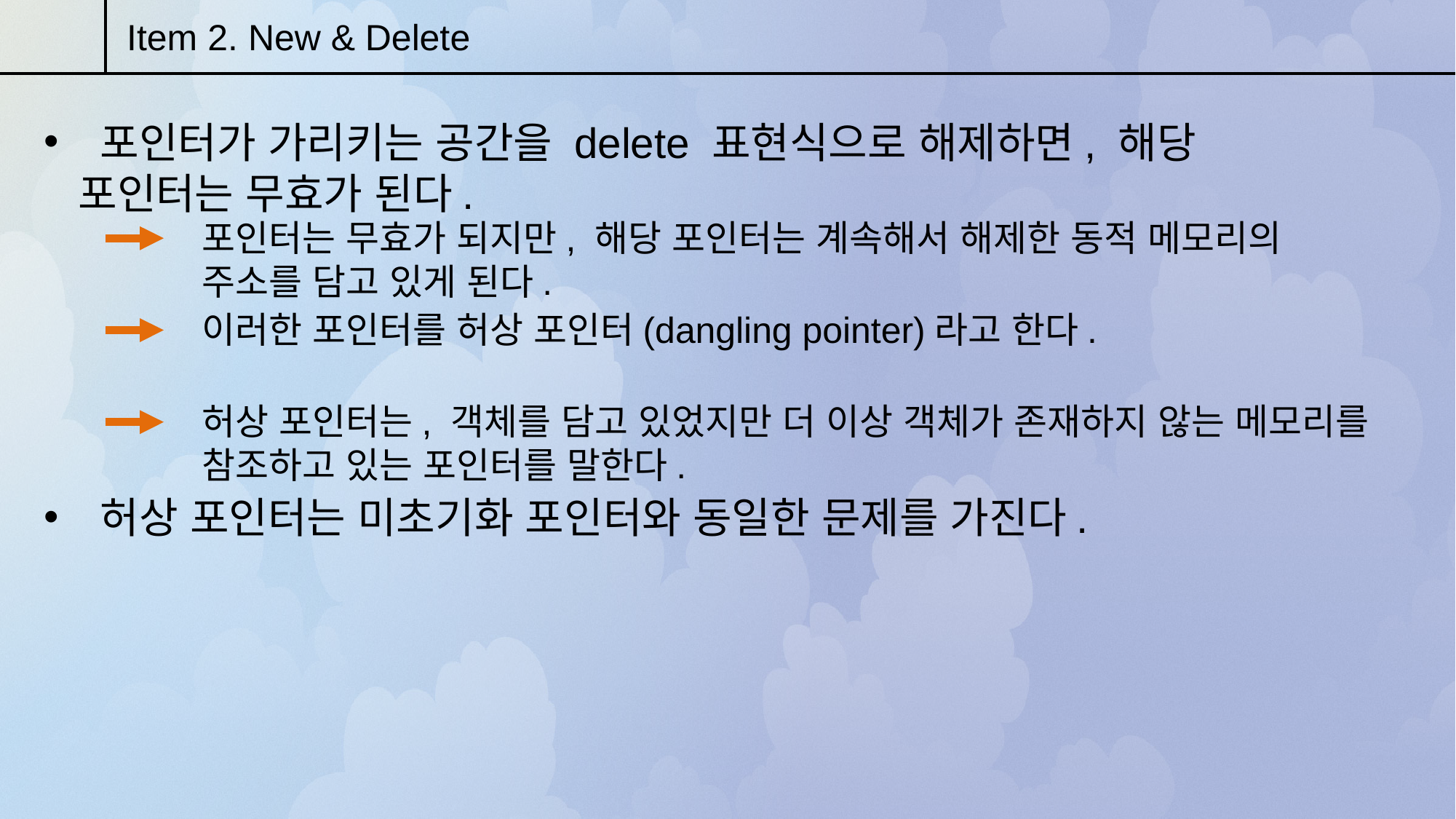

Item 2. New & Delete
 포인터가 가리키는 공간을 delete 표현식으로 해제하면, 해당 포인터는 무효가 된다.
포인터는 무효가 되지만, 해당 포인터는 계속해서 해제한 동적 메모리의 주소를 담고 있게 된다.
이러한 포인터를 허상 포인터(dangling pointer)라고 한다.
허상 포인터는, 객체를 담고 있었지만 더 이상 객체가 존재하지 않는 메모리를 참조하고 있는 포인터를 말한다.
 허상 포인터는 미초기화 포인터와 동일한 문제를 가진다.